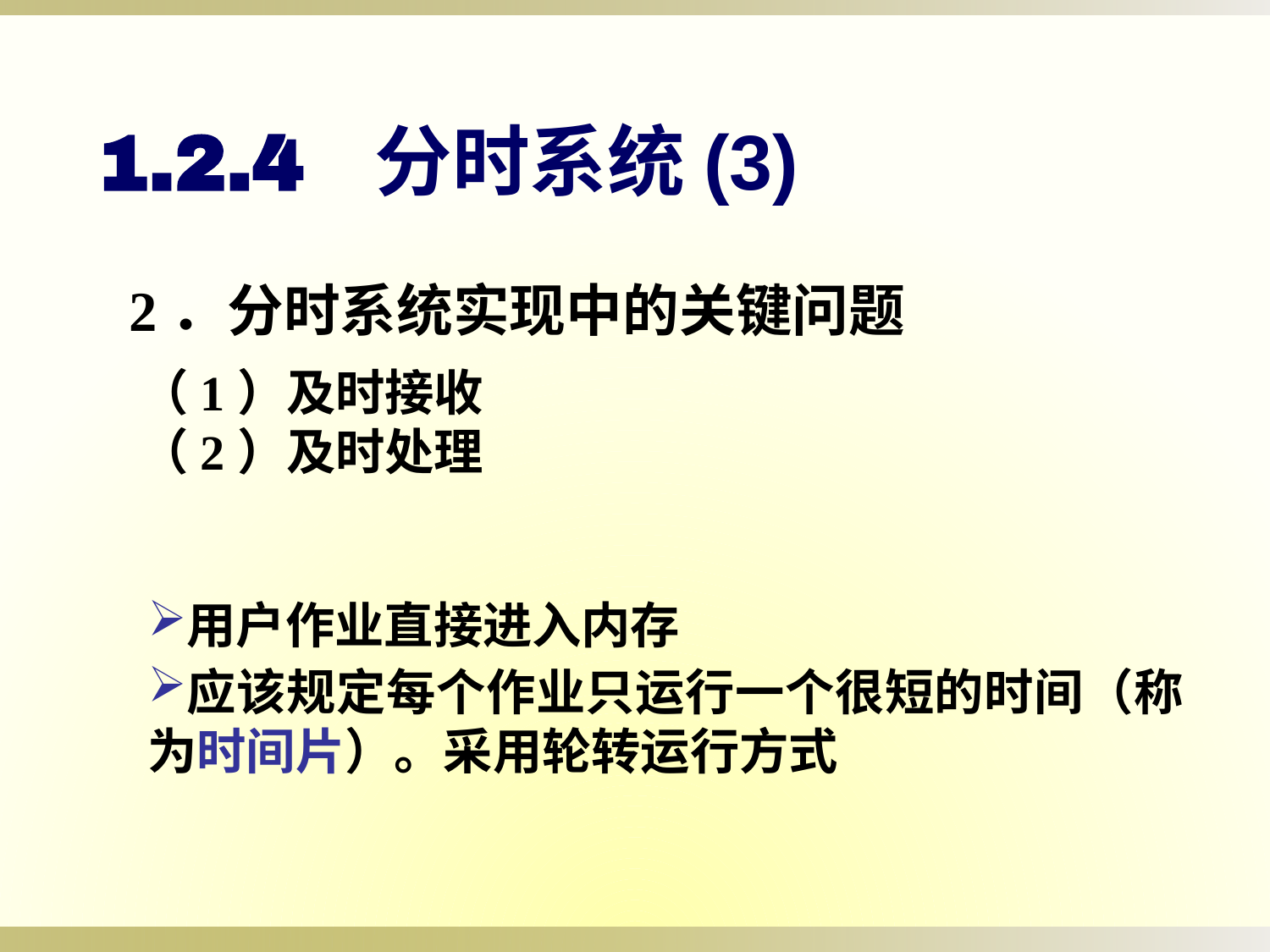

1.2.4  分时系统(3)
2．分时系统实现中的关键问题
（1）及时接收
（2）及时处理
用户作业直接进入内存
应该规定每个作业只运行一个很短的时间（称为时间片）。采用轮转运行方式
31